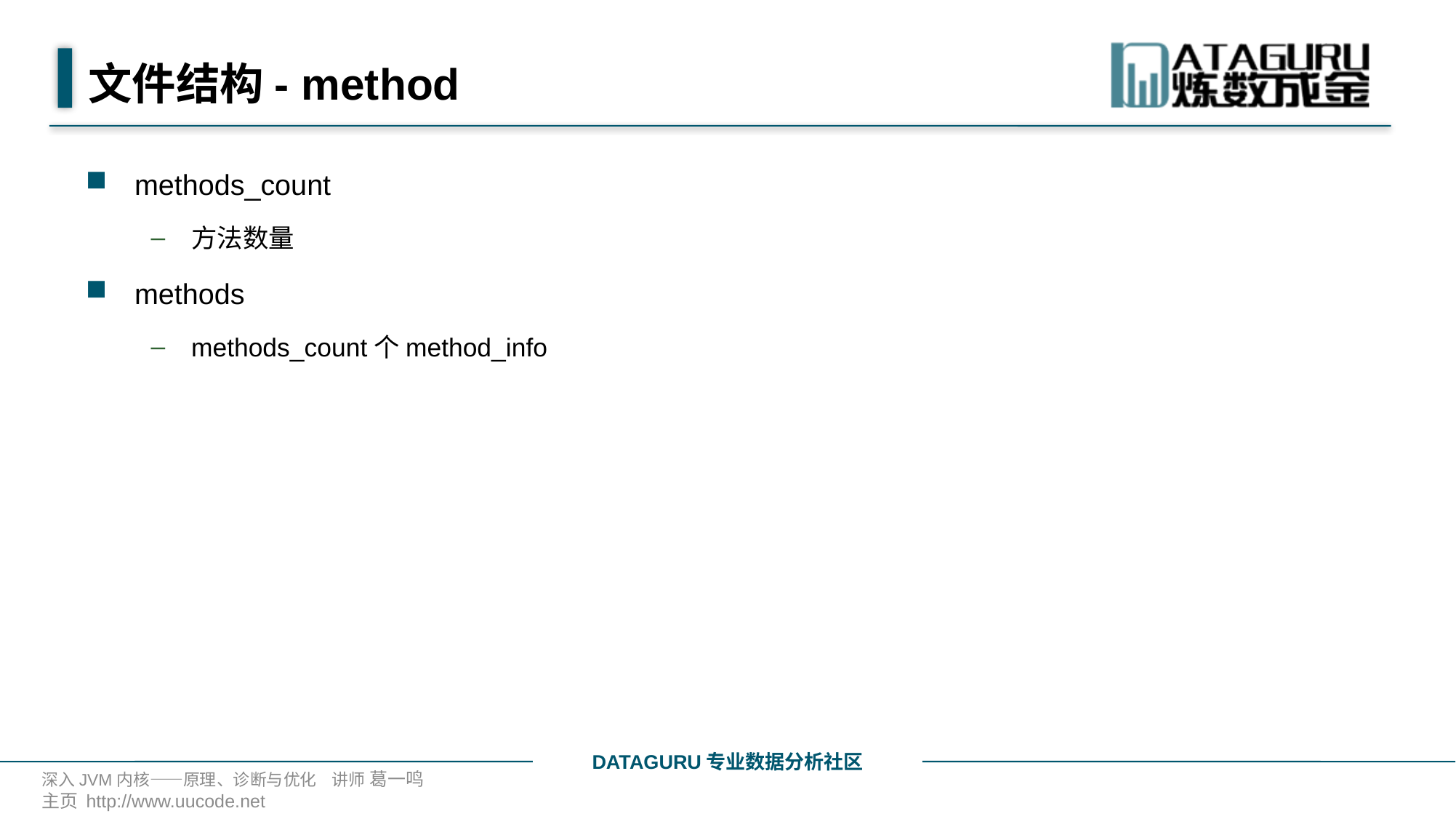

# 文件结构- method
methods_count
方法数量
methods
methods_count个method_info